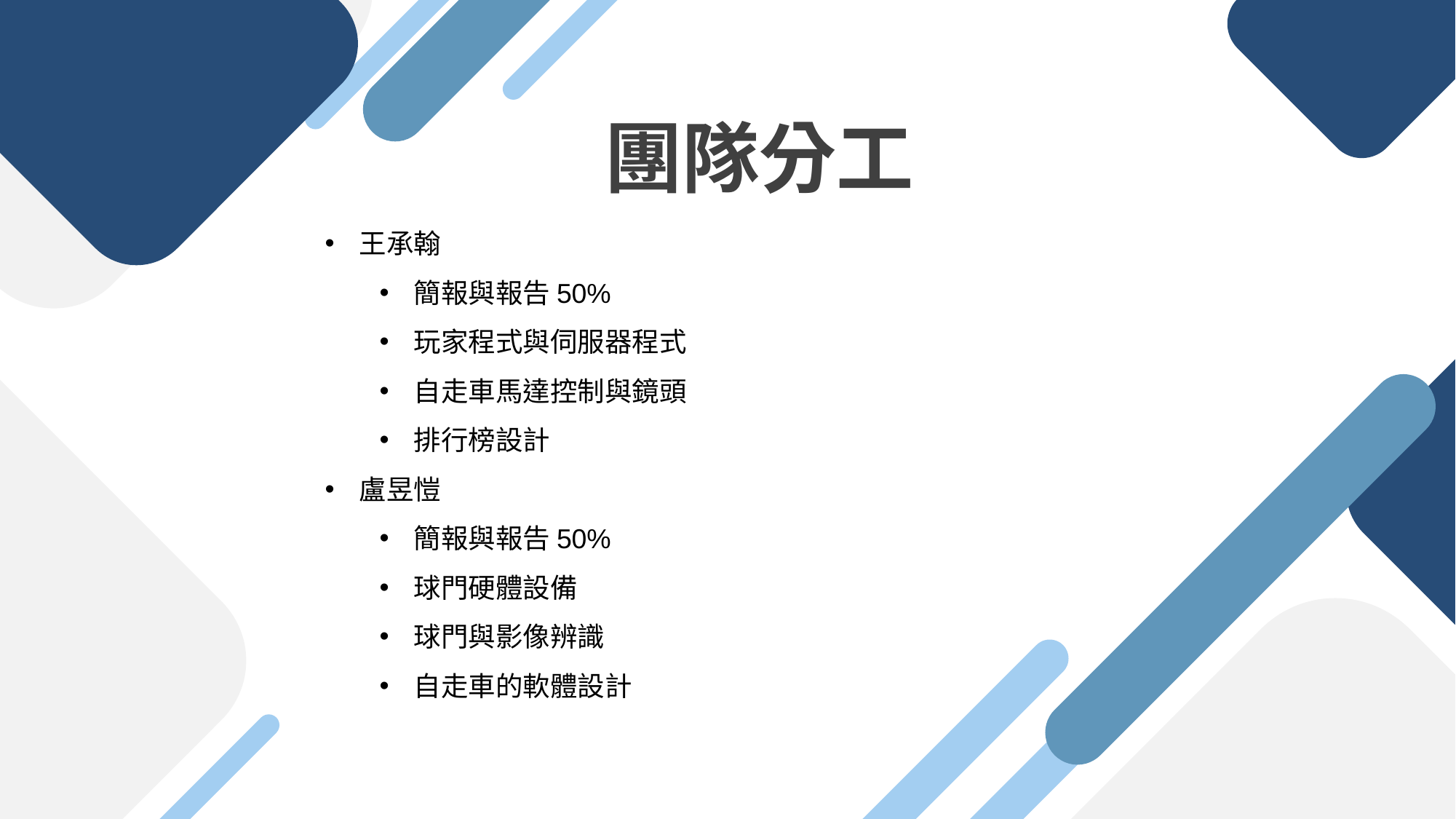

團隊分工
王承翰
簡報與報告50%
玩家程式與伺服器程式
自走車馬達控制與鏡頭
排行榜設計
盧昱愷
簡報與報告50%
球門硬體設備
球門與影像辨識
自走車的軟體設計